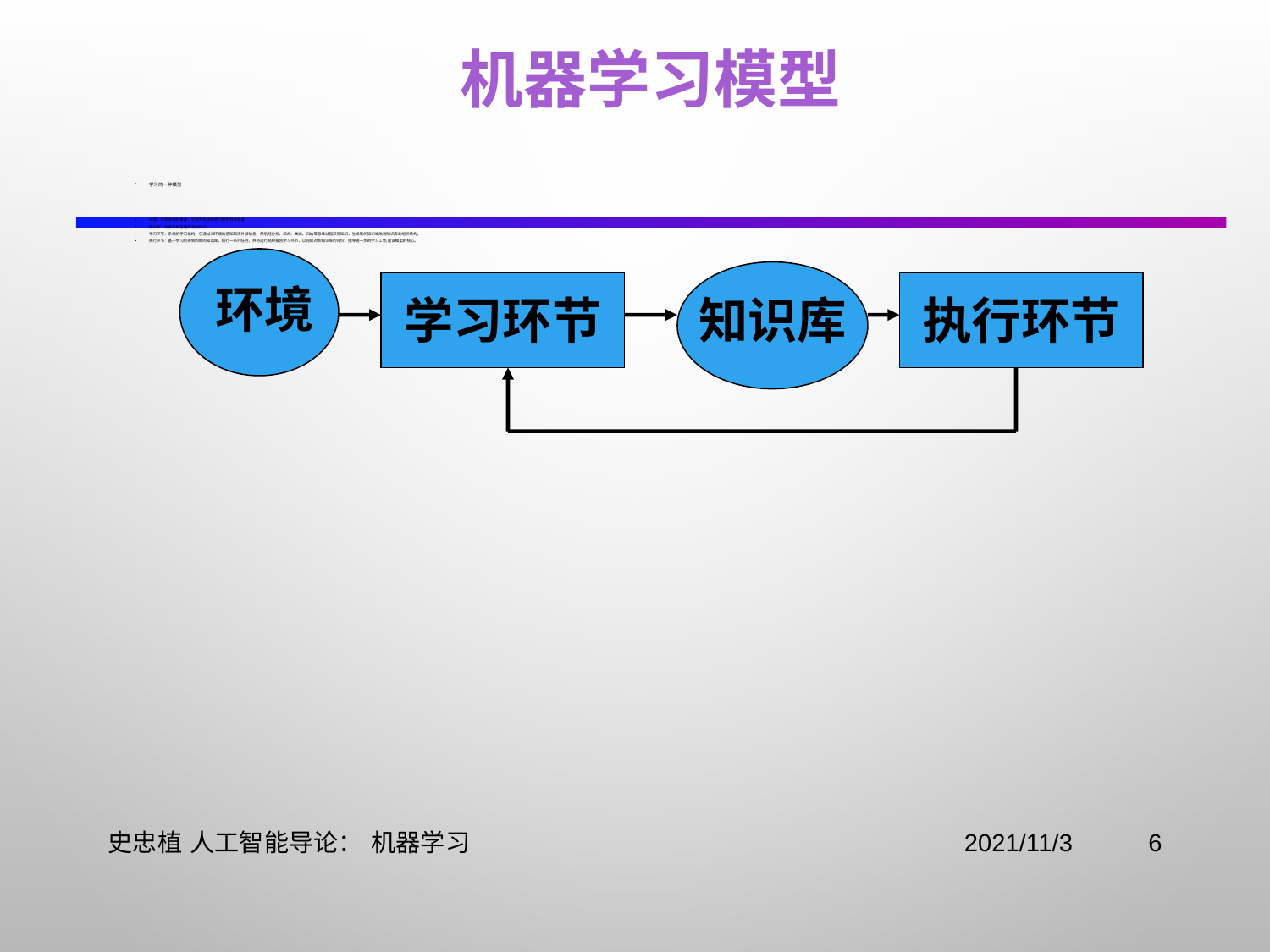

# 机器学习模型
学习的一种模型

环境：外部信息的来源，它将为系统的学习提供有关信息
知识库：代表系统已经具有的知识
学习环节：系统的学习机构，它通过对环境的感知取得外部信息，然后经分析、综合、类比、归纳等思维过程获得知识，生成新的知识或改进知识库的组织结构。
执行环节：基于学习后得到的新的知识库，执行一系列任务，并将运行结果报告学习环节，以完成对新知识库的评价，指导进一步的学习工作,是该模型的核心。

环境

学习环节
知识库
执行环节

史忠植 人工智能导论： 机器学习
2021/11/3
6